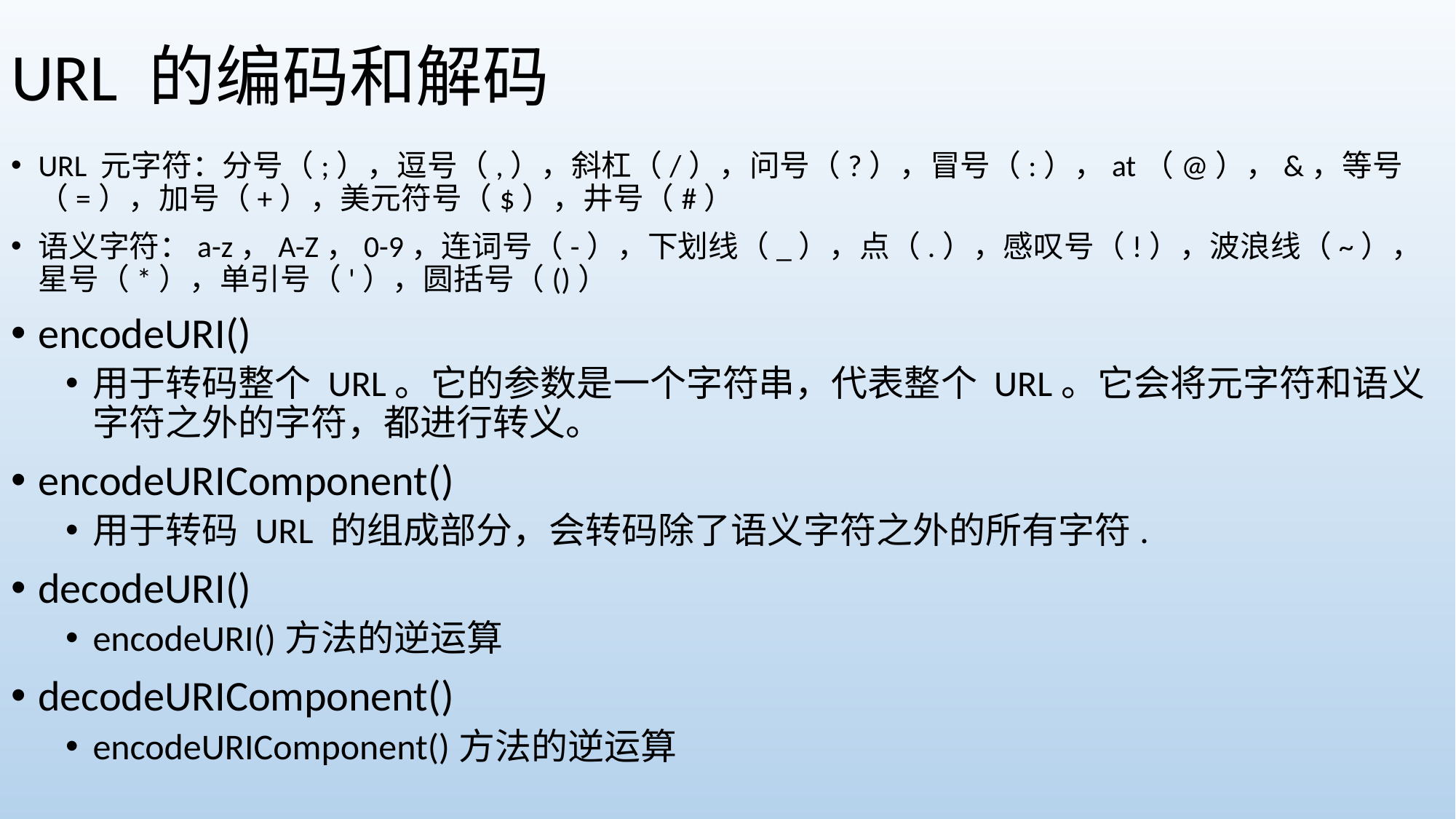

# URL 的编码和解码
URL 元字符：分号（;），逗号（,），斜杠（/），问号（?），冒号（:），at（@），&，等号（=），加号（+），美元符号（$），井号（#）
语义字符：a-z，A-Z，0-9，连词号（-），下划线（_），点（.），感叹号（!），波浪线（~），星号（*），单引号（'），圆括号（()）
encodeURI()
用于转码整个 URL。它的参数是一个字符串，代表整个 URL。它会将元字符和语义字符之外的字符，都进行转义。
encodeURIComponent()
用于转码 URL 的组成部分，会转码除了语义字符之外的所有字符.
decodeURI()
encodeURI()方法的逆运算
decodeURIComponent()
encodeURIComponent()方法的逆运算